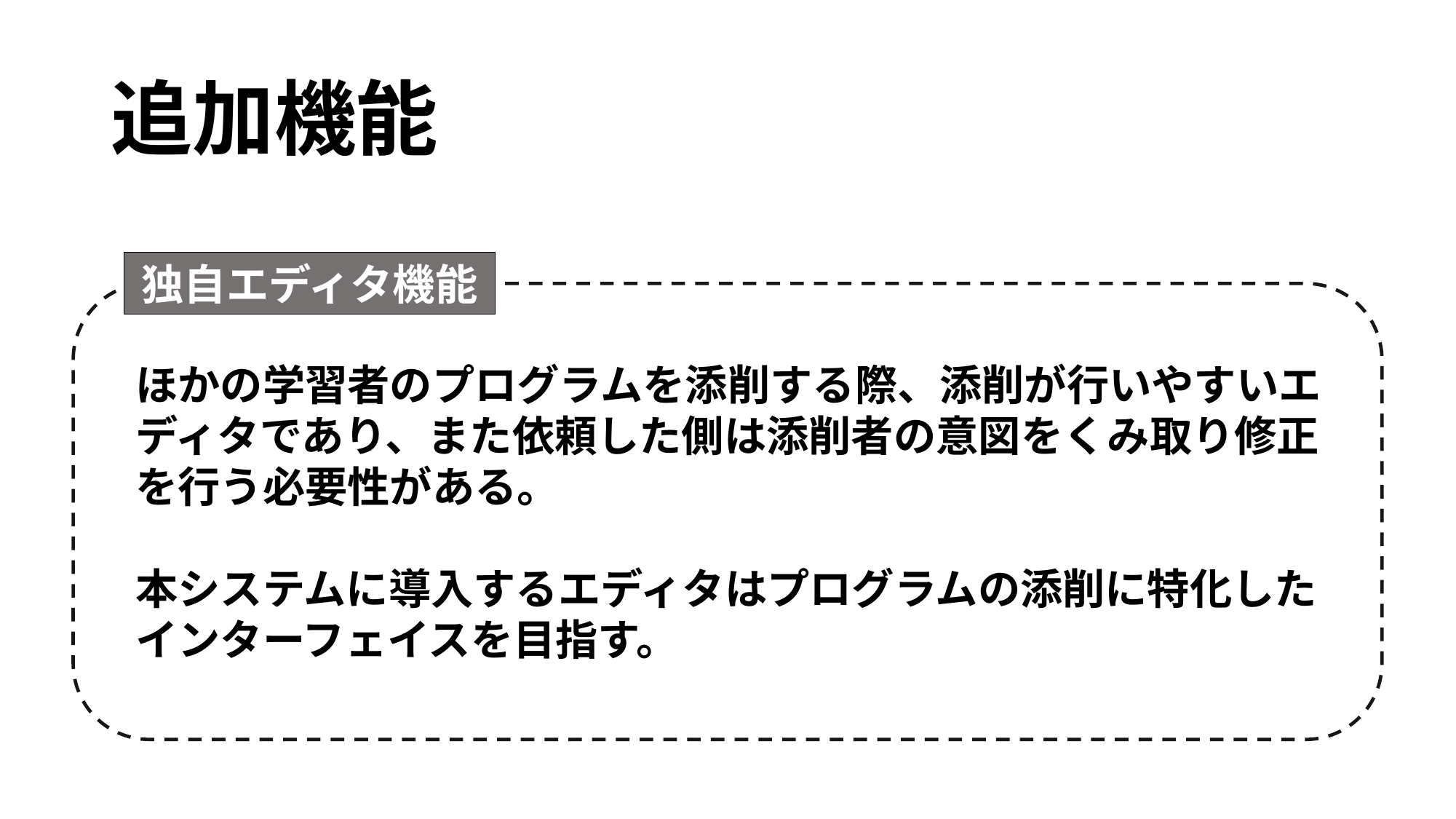

# 追加機能
独自エディタ機能
  ほかの学習者のプログラムを添削する際、添削が行いやすいエ
  ディタであり、また依頼した側は添削者の意図をくみ取り修正
  を行う必要性がある。

  本システムに導入するエディタはプログラムの添削に特化した
  インターフェイスを目指す。